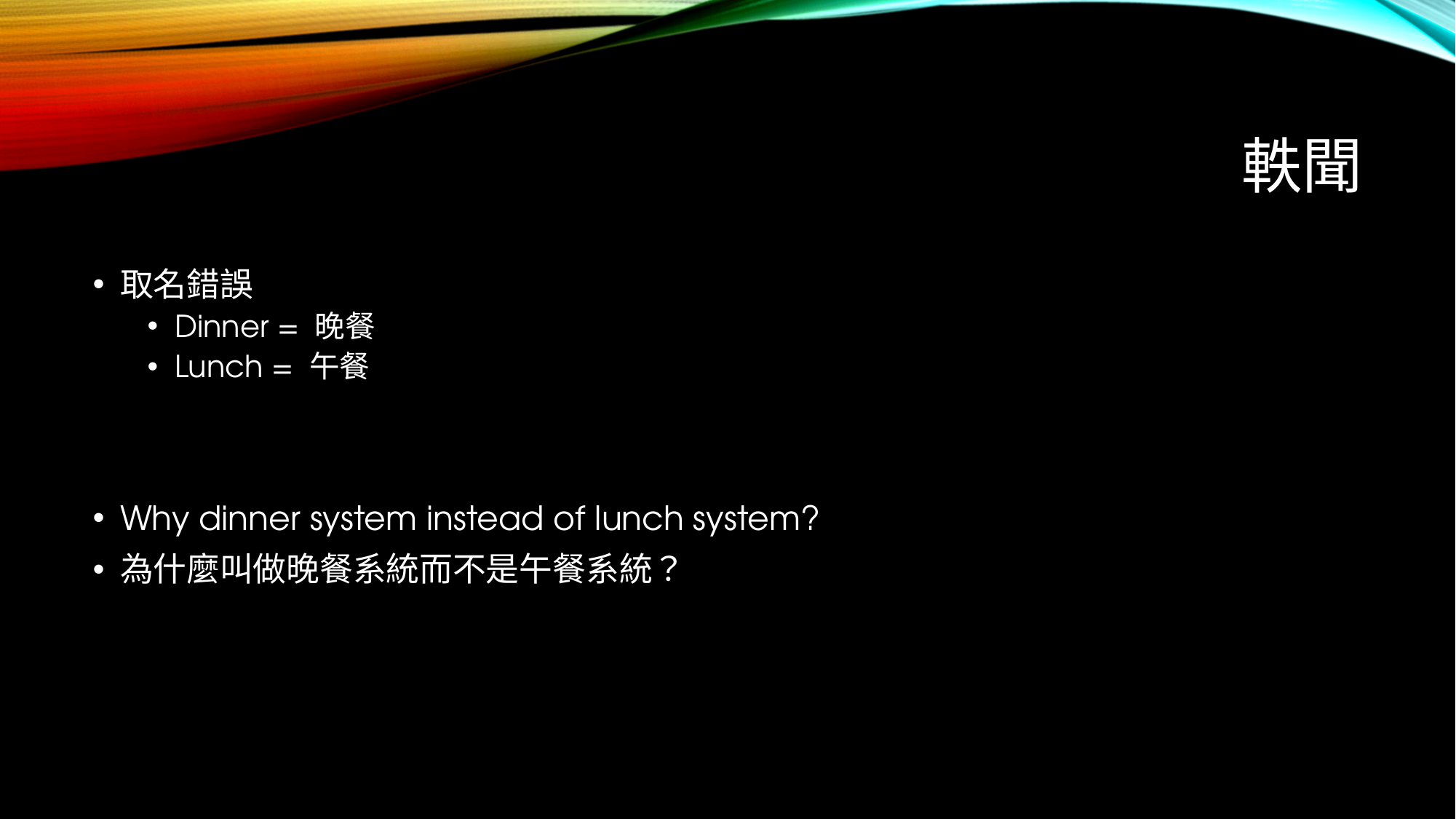

# 軼聞
取名錯誤
Dinner = 晚餐
Lunch = 午餐

Why dinner system instead of lunch system?
為什麼叫做晚餐系統而不是午餐系統？